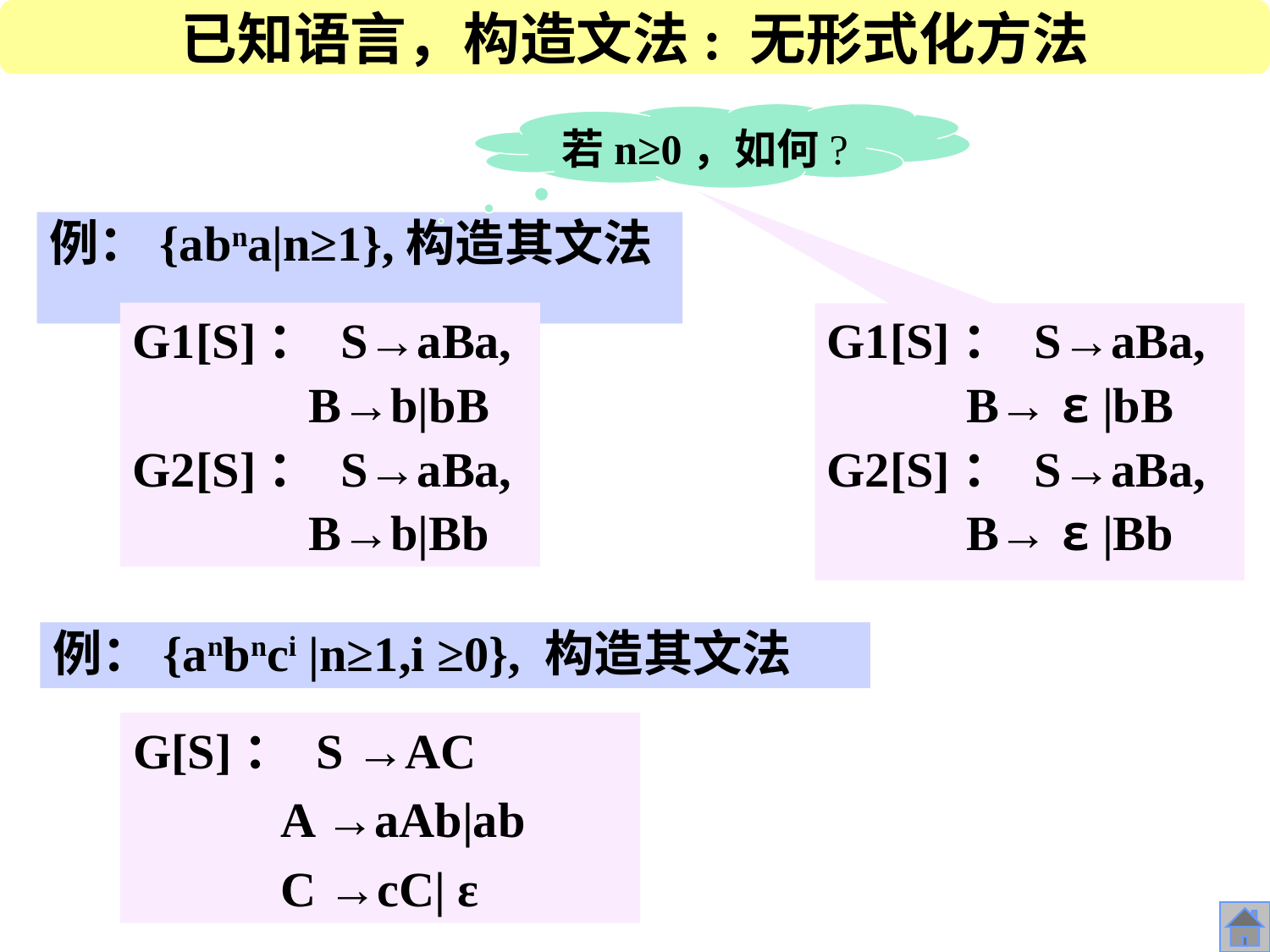

已知语言，构造文法: 无形式化方法
若n≥0，如何?
例：{abna|n≥1},构造其文法
G1[S]： S→aBa,
	    B→b|bB
G2[S]： S→aBa,
	    B→b|Bb
G1[S]： S→aBa,
	 B→ ε |bB
G2[S]： S→aBa,
	 B→ ε |Bb
例：{anbnci |n≥1,i ≥0}, 构造其文法
G[S]： S →AC
            A →aAb|ab
            C →cC| ε